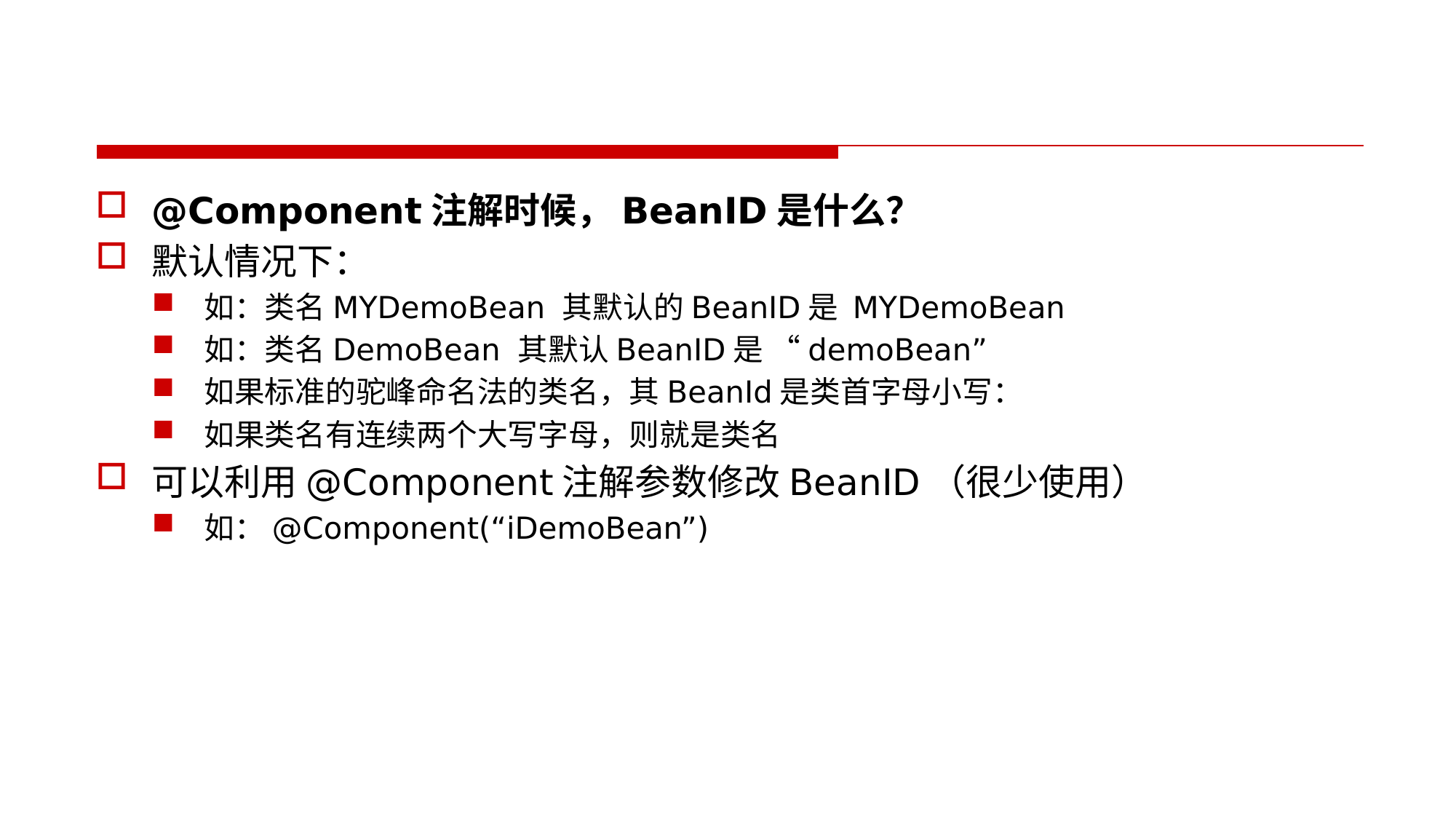

#
@Component注解时候，BeanID是什么？
默认情况下：
如：类名MYDemoBean 其默认的BeanID是 MYDemoBean
如：类名DemoBean 其默认BeanID是 “demoBean”
如果标准的驼峰命名法的类名，其BeanId是类首字母小写：
如果类名有连续两个大写字母，则就是类名
可以利用@Component注解参数修改BeanID（很少使用）
如：@Component(“iDemoBean”)